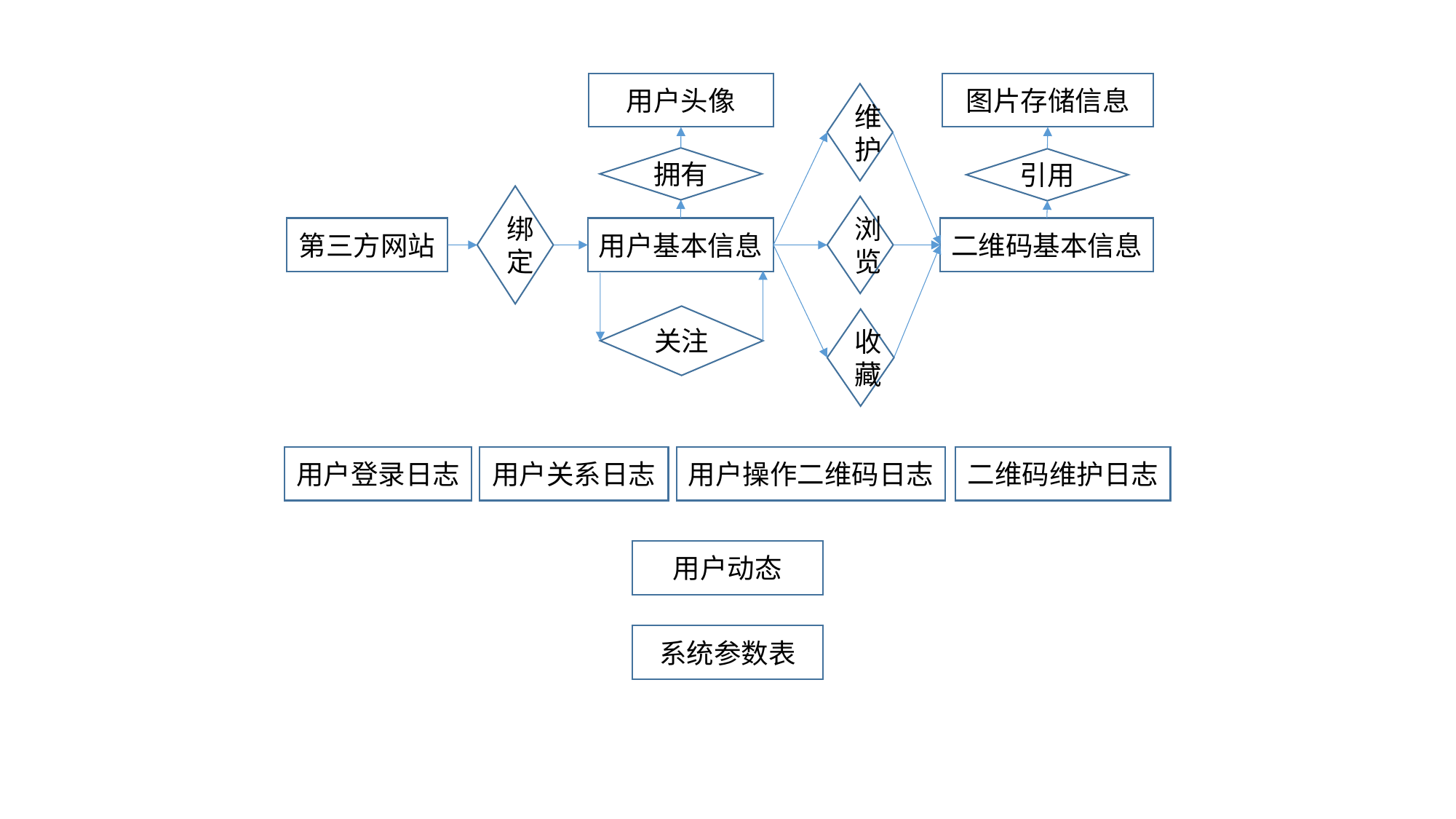

图片存储信息
用户头像
维护
拥有
引用
绑定
浏览
第三方网站
用户基本信息
二维码基本信息
关注
收藏
用户登录日志
用户关系日志
用户操作二维码日志
二维码维护日志
用户动态
系统参数表